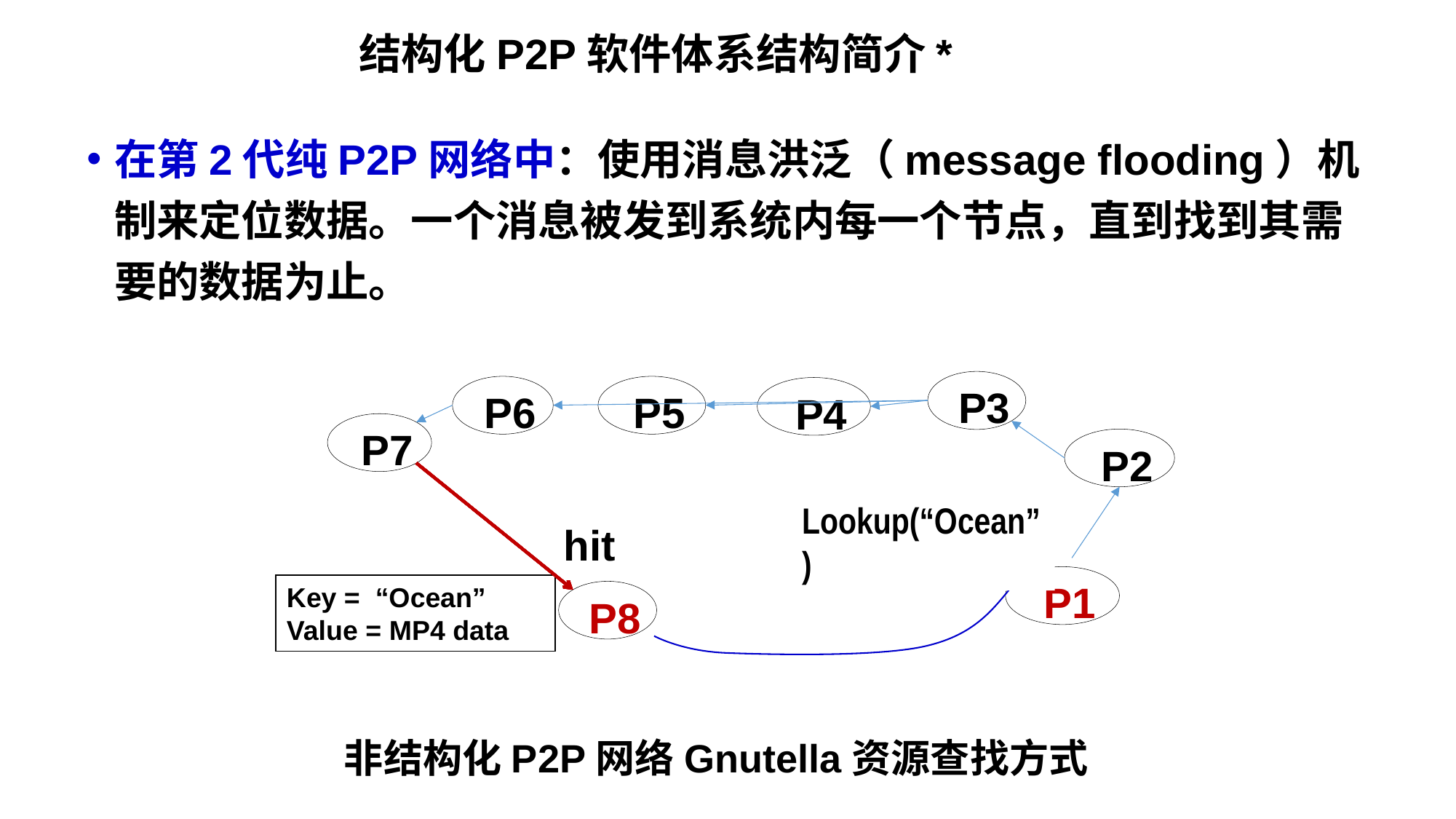

# 结构化P2P软件体系结构简介*
在第2代纯P2P网络中：使用消息洪泛（message flooding）机制来定位数据。一个消息被发到系统内每一个节点，直到找到其需要的数据为止。

P3
P6
P5
P4
P7
P2
Lookup(“Ocean”)
hit
P1
Key =  “Ocean”
Value = MP4 data
P8

非结构化P2P网络Gnutella资源查找方式